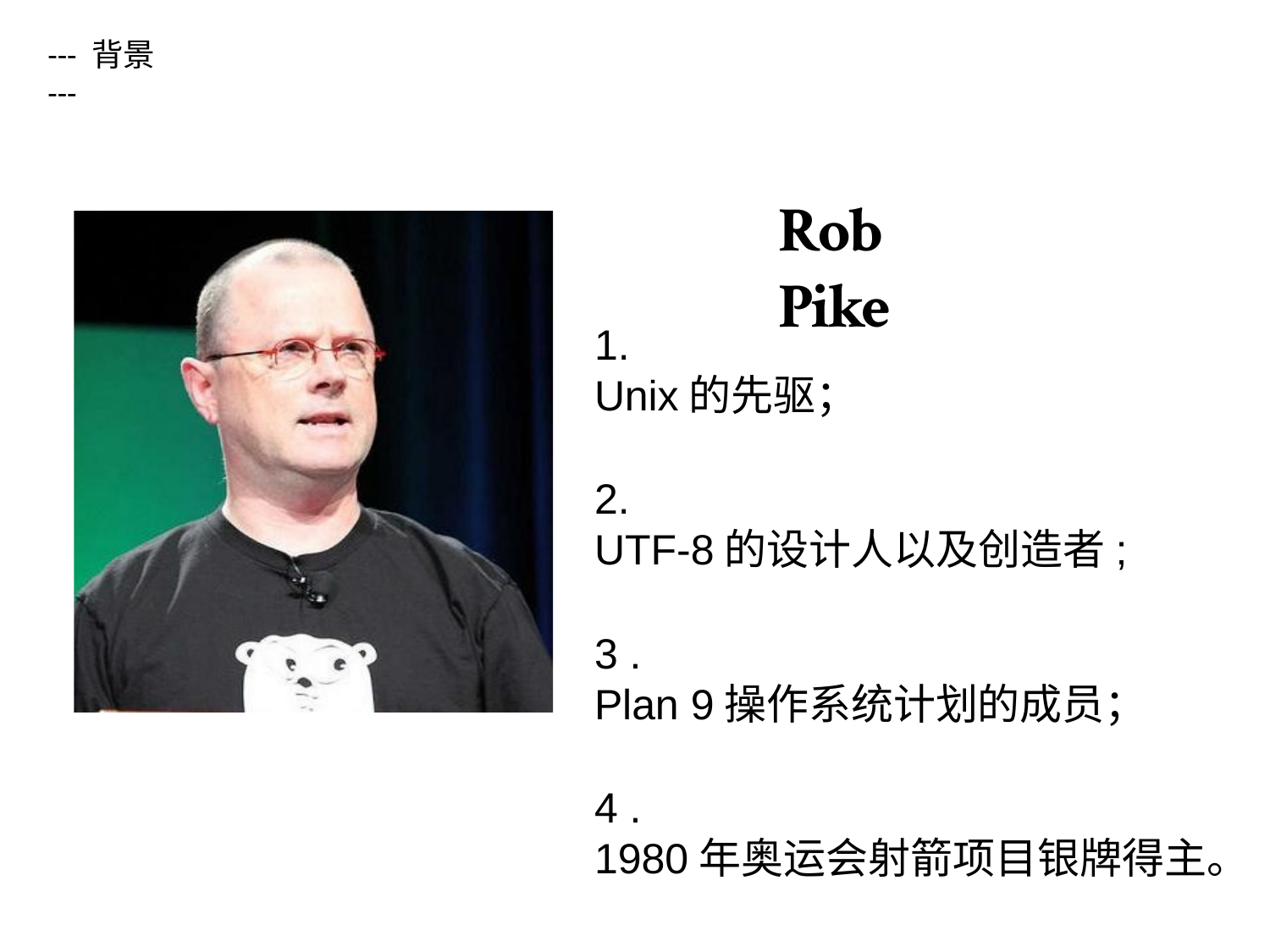

--- 背景 ---
# Rob Pike

1.	Unix的先驱；

2.	UTF-8的设计人以及创造者;

3 .	Plan 9操作系统计划的成员；

4 .	1980年奥运会射箭项目银牌得主。